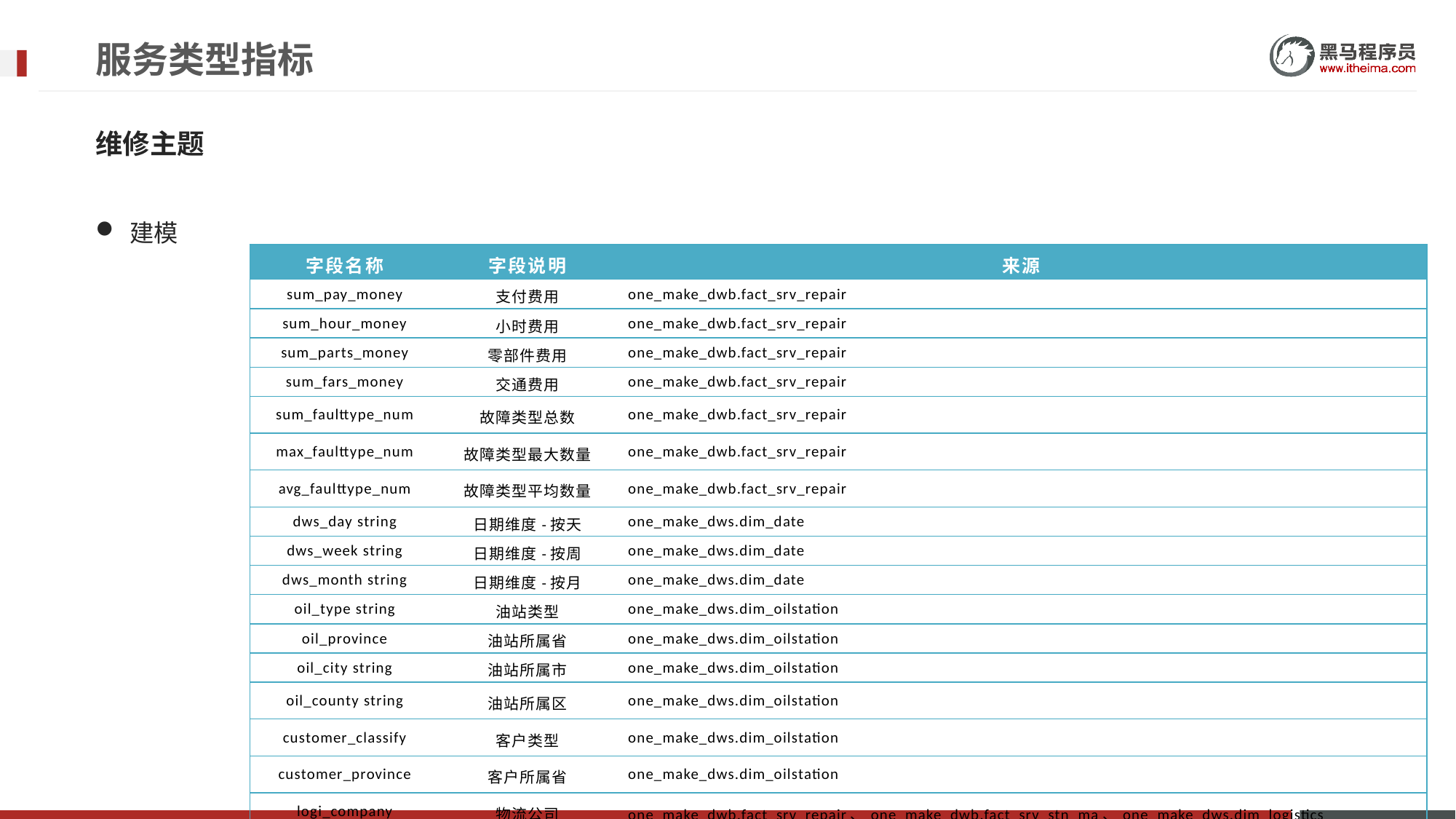

# 服务类型指标
维修主题
建模
| 字段名称 | 字段说明 | 来源 |
| --- | --- | --- |
| sum\_pay\_money | 支付费用 | one\_make\_dwb.fact\_srv\_repair |
| sum\_hour\_money | 小时费用 | one\_make\_dwb.fact\_srv\_repair |
| sum\_parts\_money | 零部件费用 | one\_make\_dwb.fact\_srv\_repair |
| sum\_fars\_money | 交通费用 | one\_make\_dwb.fact\_srv\_repair |
| sum\_faulttype\_num | 故障类型总数 | one\_make\_dwb.fact\_srv\_repair |
| max\_faulttype\_num | 故障类型最大数量 | one\_make\_dwb.fact\_srv\_repair |
| avg\_faulttype\_num | 故障类型平均数量 | one\_make\_dwb.fact\_srv\_repair |
| dws\_day string | 日期维度-按天 | one\_make\_dws.dim\_date |
| dws\_week string | 日期维度-按周 | one\_make\_dws.dim\_date |
| dws\_month string | 日期维度-按月 | one\_make\_dws.dim\_date |
| oil\_type string | 油站类型 | one\_make\_dws.dim\_oilstation |
| oil\_province | 油站所属省 | one\_make\_dws.dim\_oilstation |
| oil\_city string | 油站所属市 | one\_make\_dws.dim\_oilstation |
| oil\_county string | 油站所属区 | one\_make\_dws.dim\_oilstation |
| customer\_classify | 客户类型 | one\_make\_dws.dim\_oilstation |
| customer\_province | 客户所属省 | one\_make\_dws.dim\_oilstation |
| logi\_company | 物流公司 | one\_make\_dwb.fact\_srv\_repair、one\_make\_dwb.fact\_srv\_stn\_ma、one\_make\_dws.dim\_logistics |